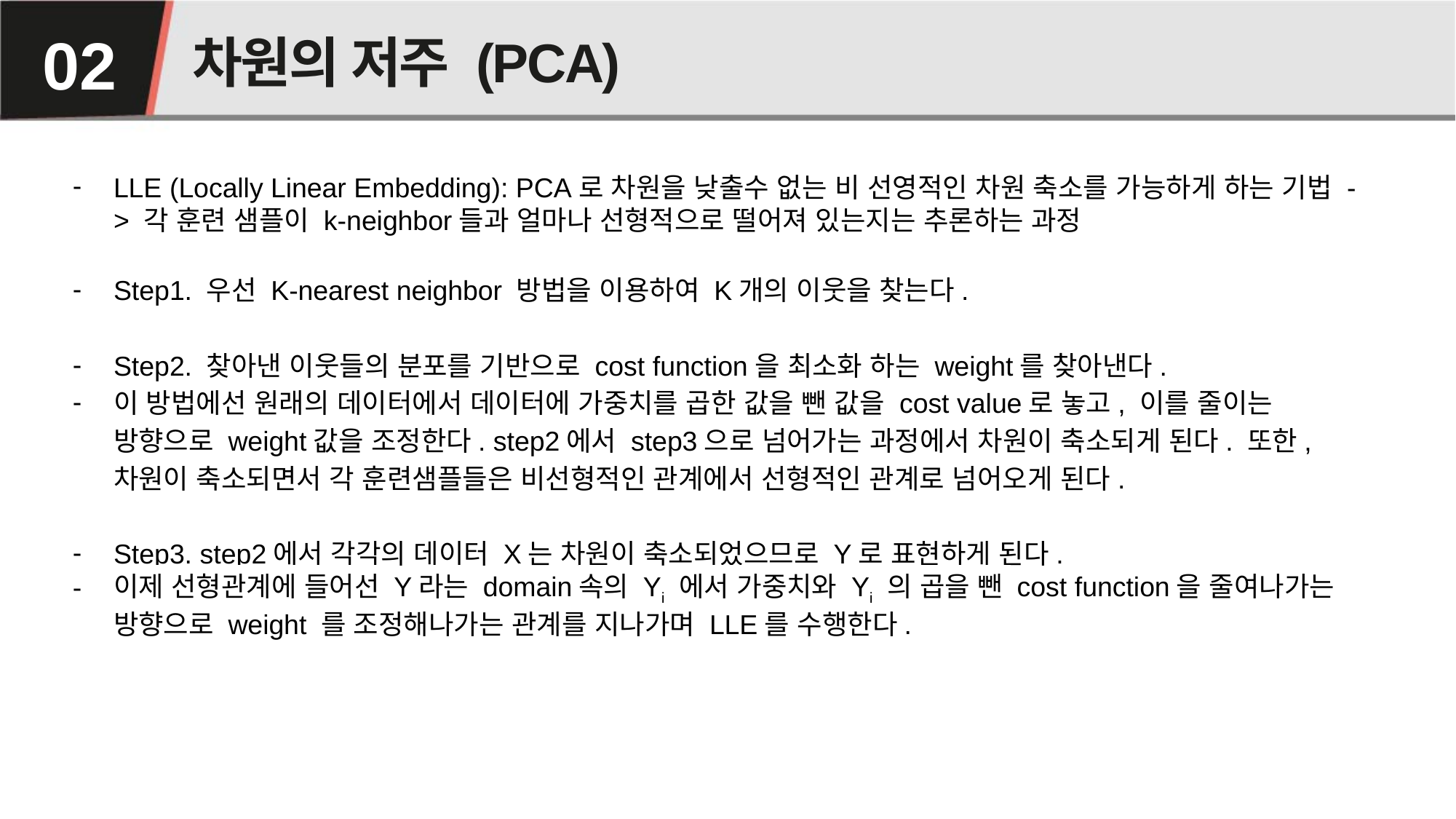

# 차원의 저주 (PCA)
02
LLE (Locally Linear Embedding): PCA로 차원을 낮출수 없는 비 선영적인 차원 축소를 가능하게 하는 기법 -> 각 훈련 샘플이 k-neighbor들과 얼마나 선형적으로 떨어져 있는지는 추론하는 과정

Step1. 우선 K-nearest neighbor 방법을 이용하여 K개의 이웃을 찾는다.

Step2. 찾아낸 이웃들의 분포를 기반으로 cost function을 최소화 하는 weight를 찾아낸다.
이 방법에선 원래의 데이터에서 데이터에 가중치를 곱한 값을 뺀 값을 cost value로 놓고, 이를 줄이는 방향으로 weight값을 조정한다. step2에서 step3으로 넘어가는 과정에서 차원이 축소되게 된다. 또한, 차원이 축소되면서 각 훈련샘플들은 비선형적인 관계에서 선형적인 관계로 넘어오게 된다.

Step3. step2에서 각각의 데이터 X는 차원이 축소되었으므로 Y로 표현하게 된다.
이제 선형관계에 들어선 Y라는 domain속의 Yi 에서 가중치와 Yj 의 곱을 뺀 cost function을 줄여나가는 방향으로 weight 를 조정해나가는 관계를 지나가며 LLE를 수행한다.